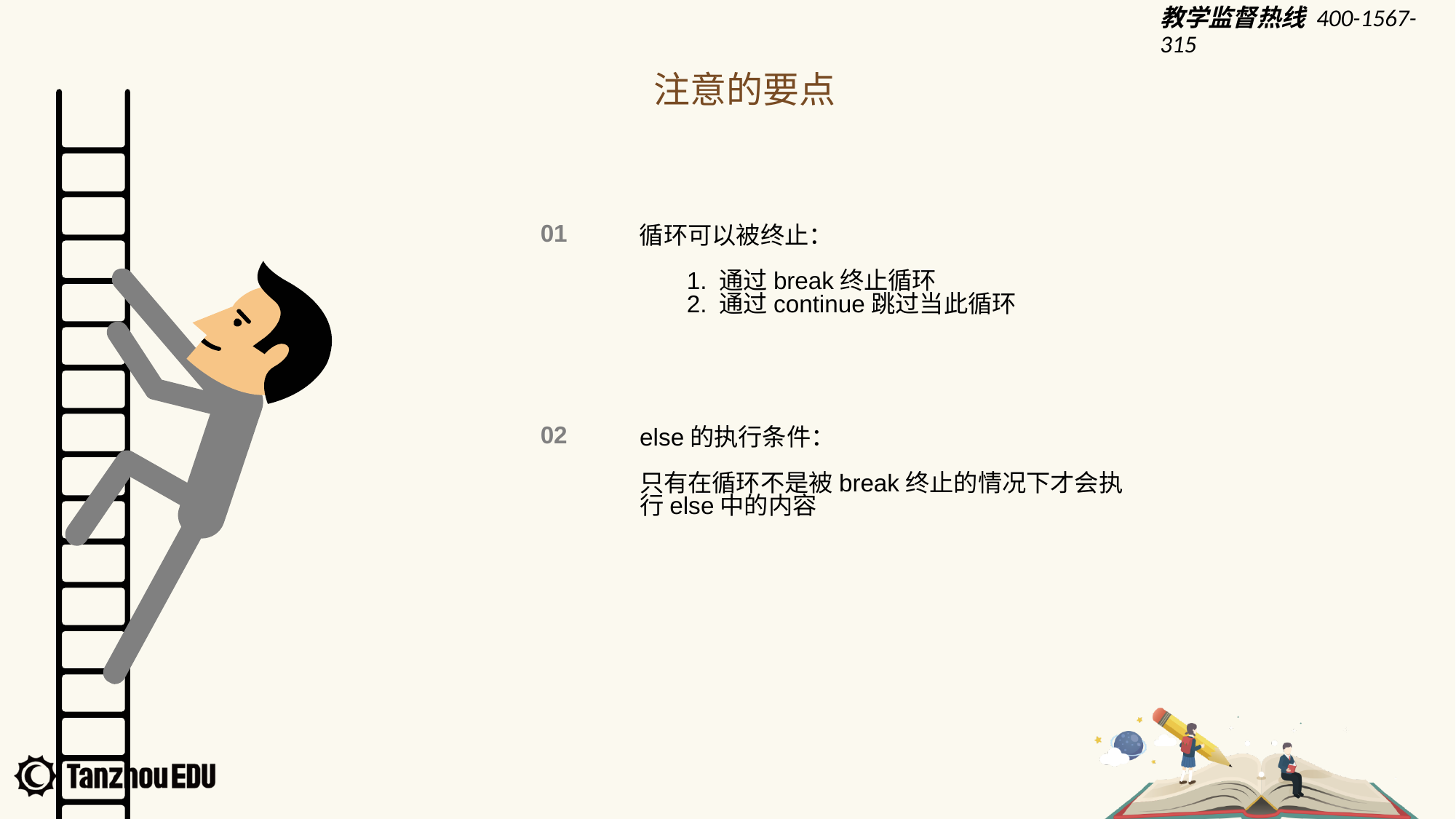

注意的要点

01
循环可以被终止：

       1. 通过break终止循环
       2. 通过continue跳过当此循环
else的执行条件：

只有在循环不是被break终止的情况下才会执行else中的内容
02